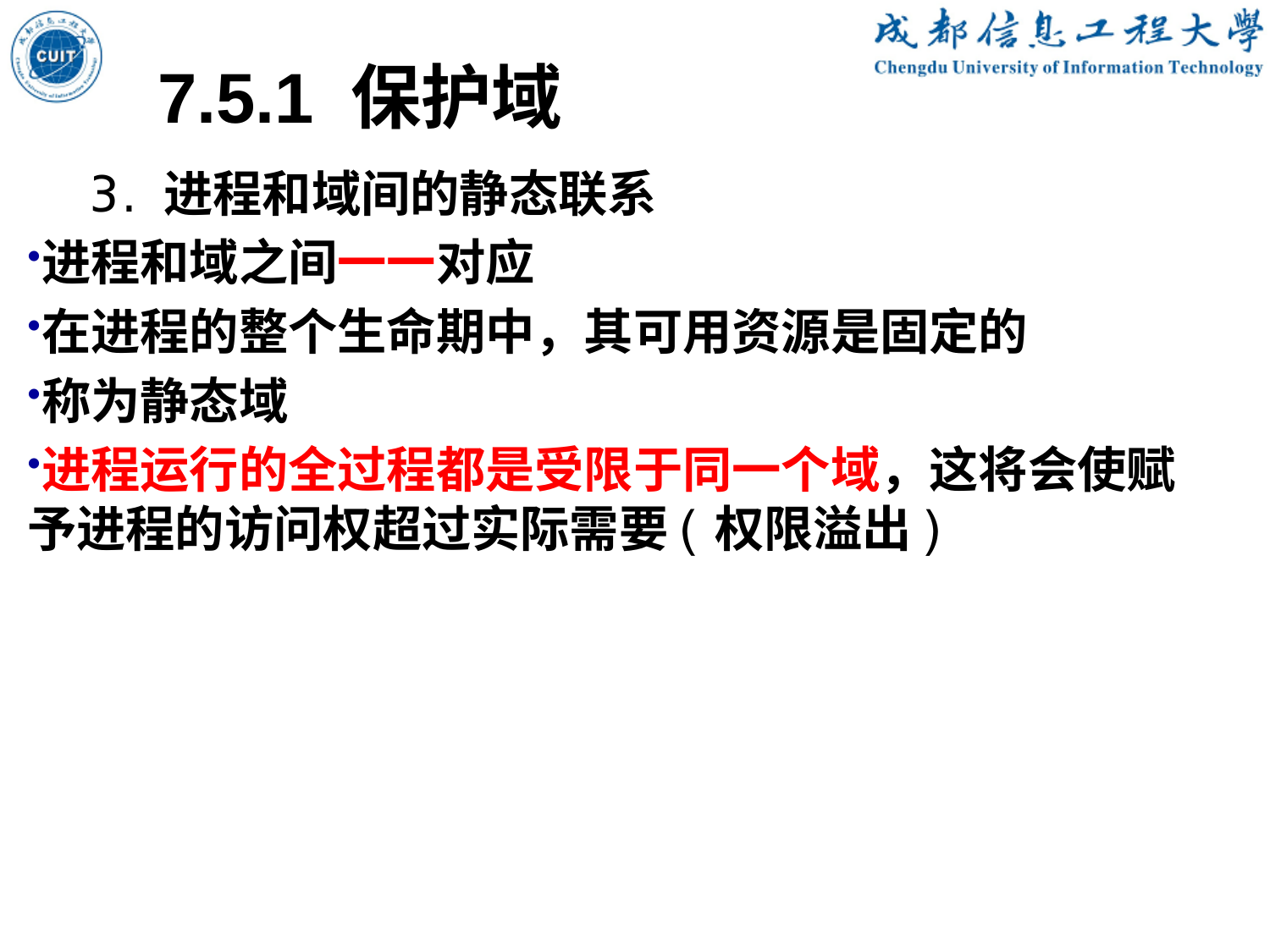

7.5.1 保护域
3. 进程和域间的静态联系
进程和域之间一一对应
在进程的整个生命期中，其可用资源是固定的
称为静态域
进程运行的全过程都是受限于同一个域，这将会使赋予进程的访问权超过实际需要(权限溢出)